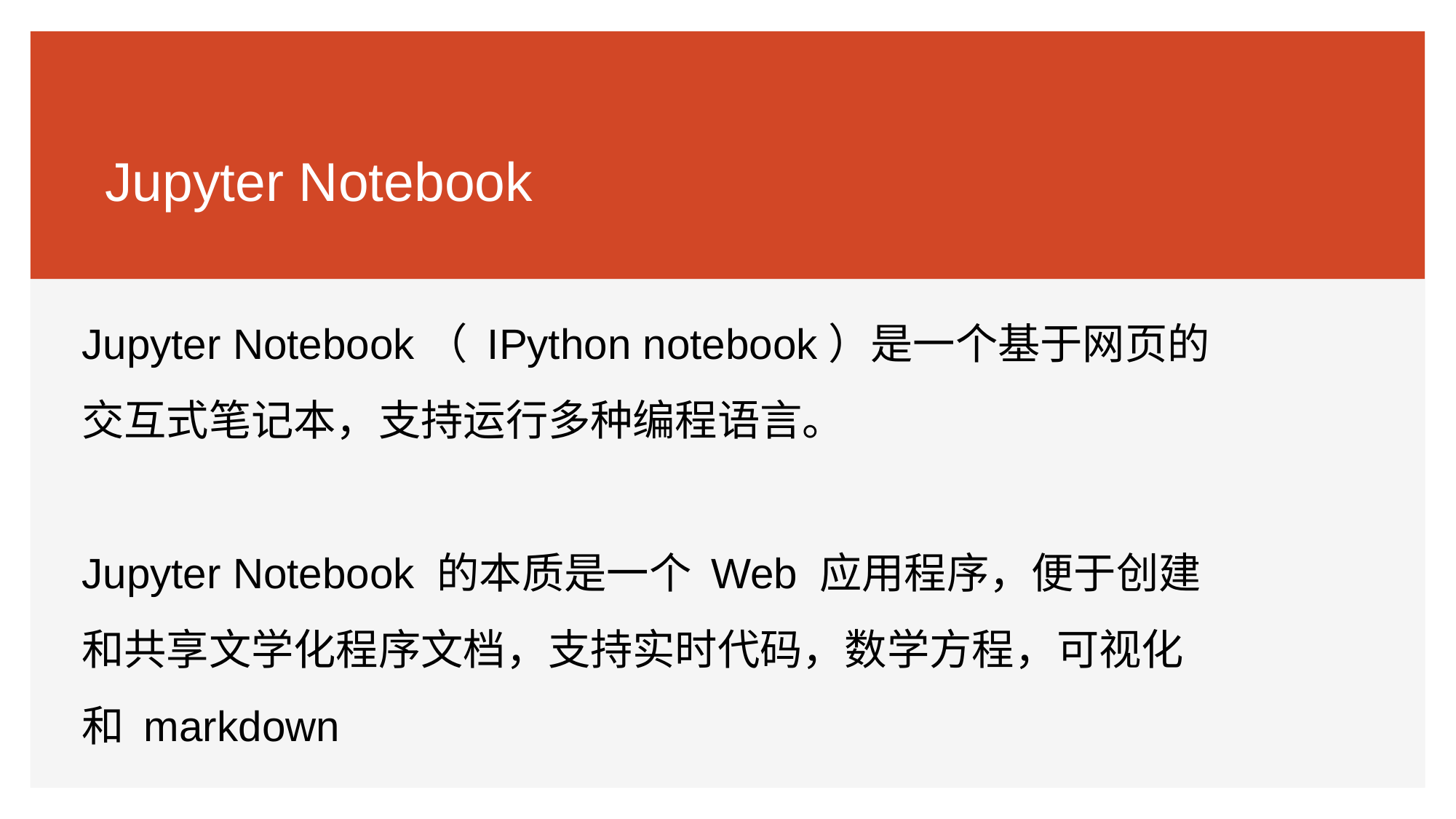

Jupyter Notebook
Jupyter Notebook（ IPython notebook）是一个基于网页的交互式笔记本，支持运行多种编程语言。

Jupyter Notebook 的本质是一个 Web 应用程序，便于创建和共享文学化程序文档，支持实时代码，数学方程，可视化和 markdown